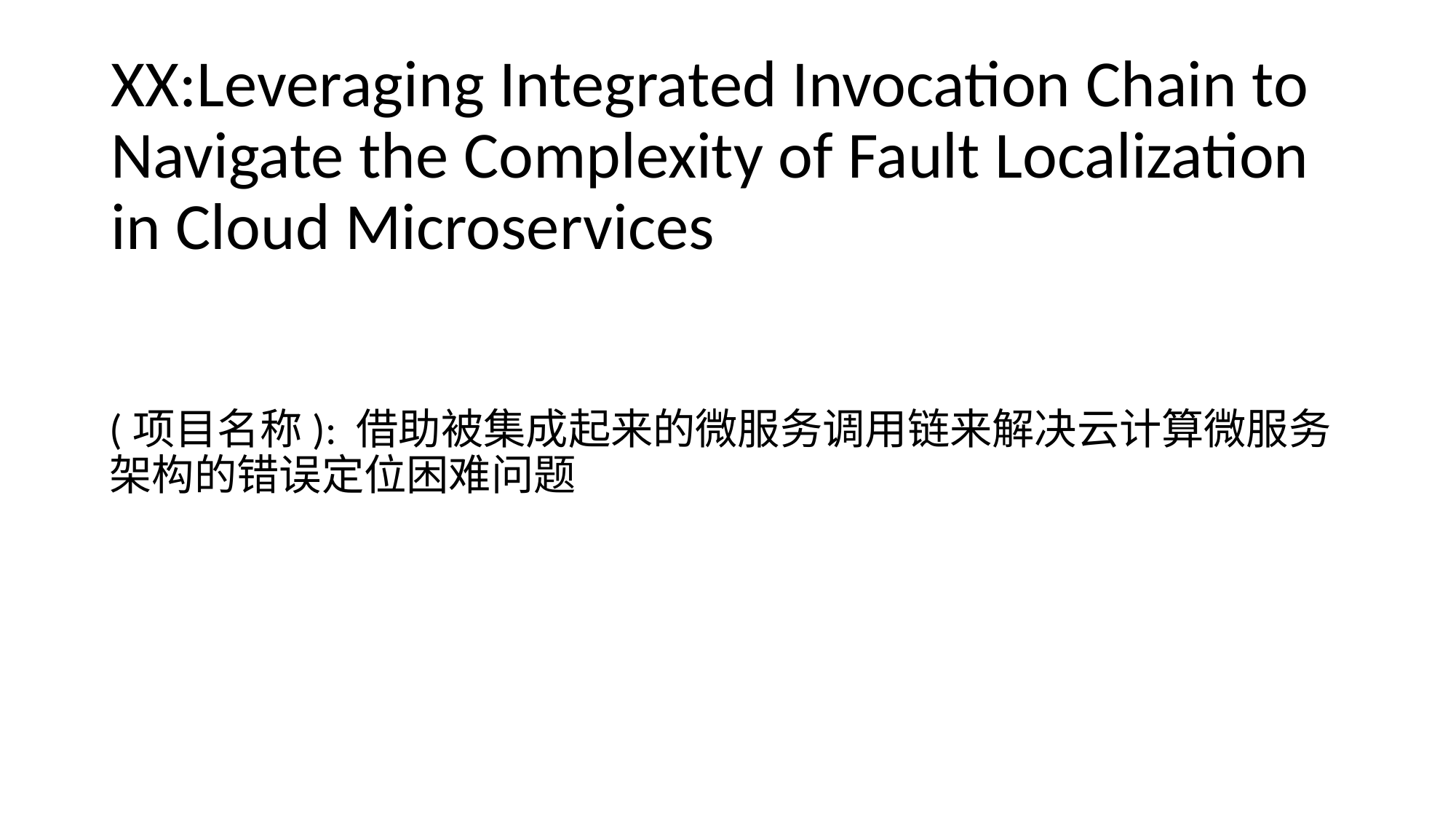

# XX:Leveraging Integrated Invocation Chain to Navigate the Complexity of Fault Localization  in Cloud Microservices
(项目名称): 借助被集成起来的微服务调用链来解决云计算微服务架构的错误定位困难问题